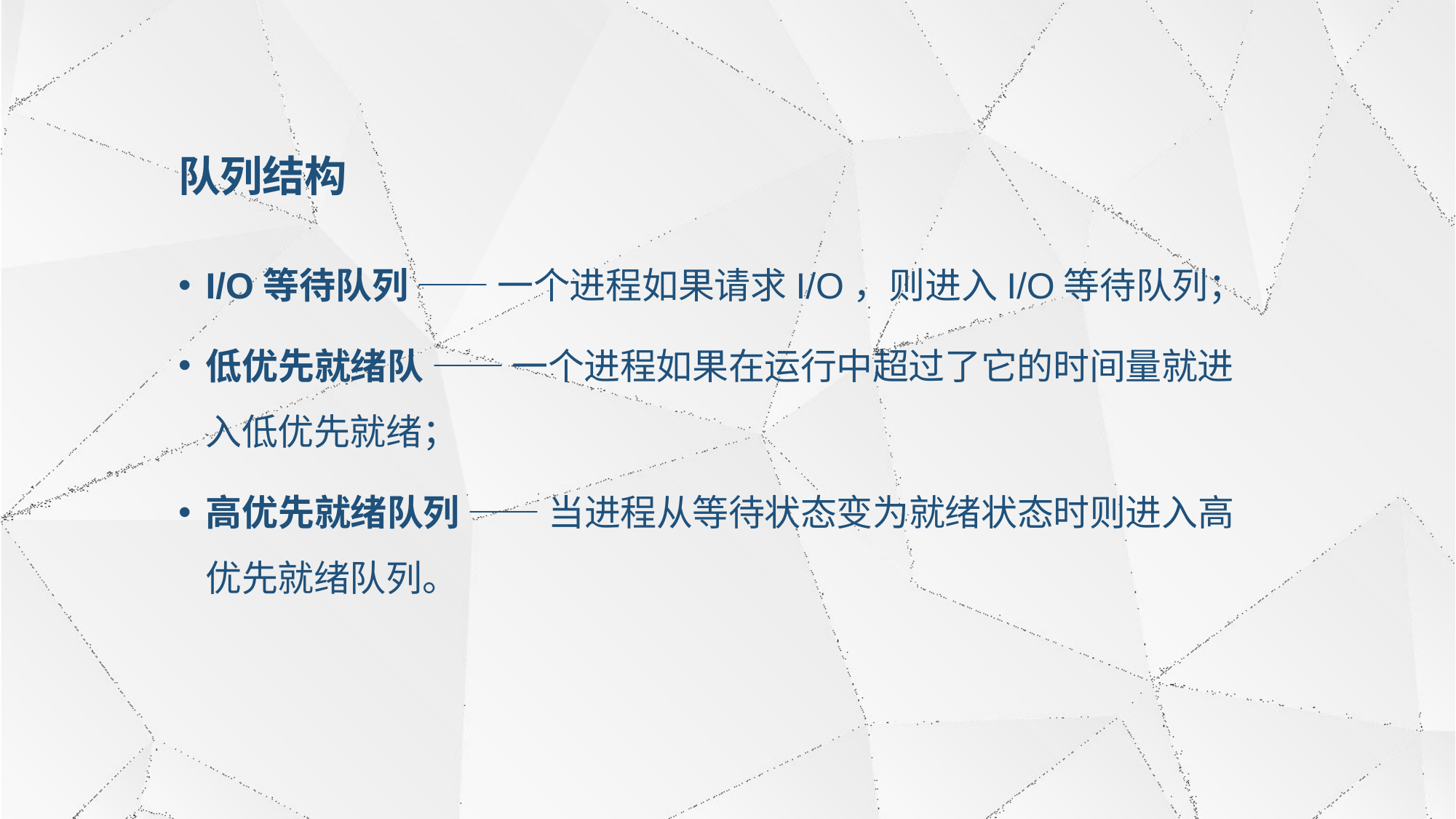

# 队列结构
I/O等待队列 —— 一个进程如果请求I/O，则进入I/O等待队列；
低优先就绪队 —— 一个进程如果在运行中超过了它的时间量就进入低优先就绪；
高优先就绪队列 —— 当进程从等待状态变为就绪状态时则进入高优先就绪队列。